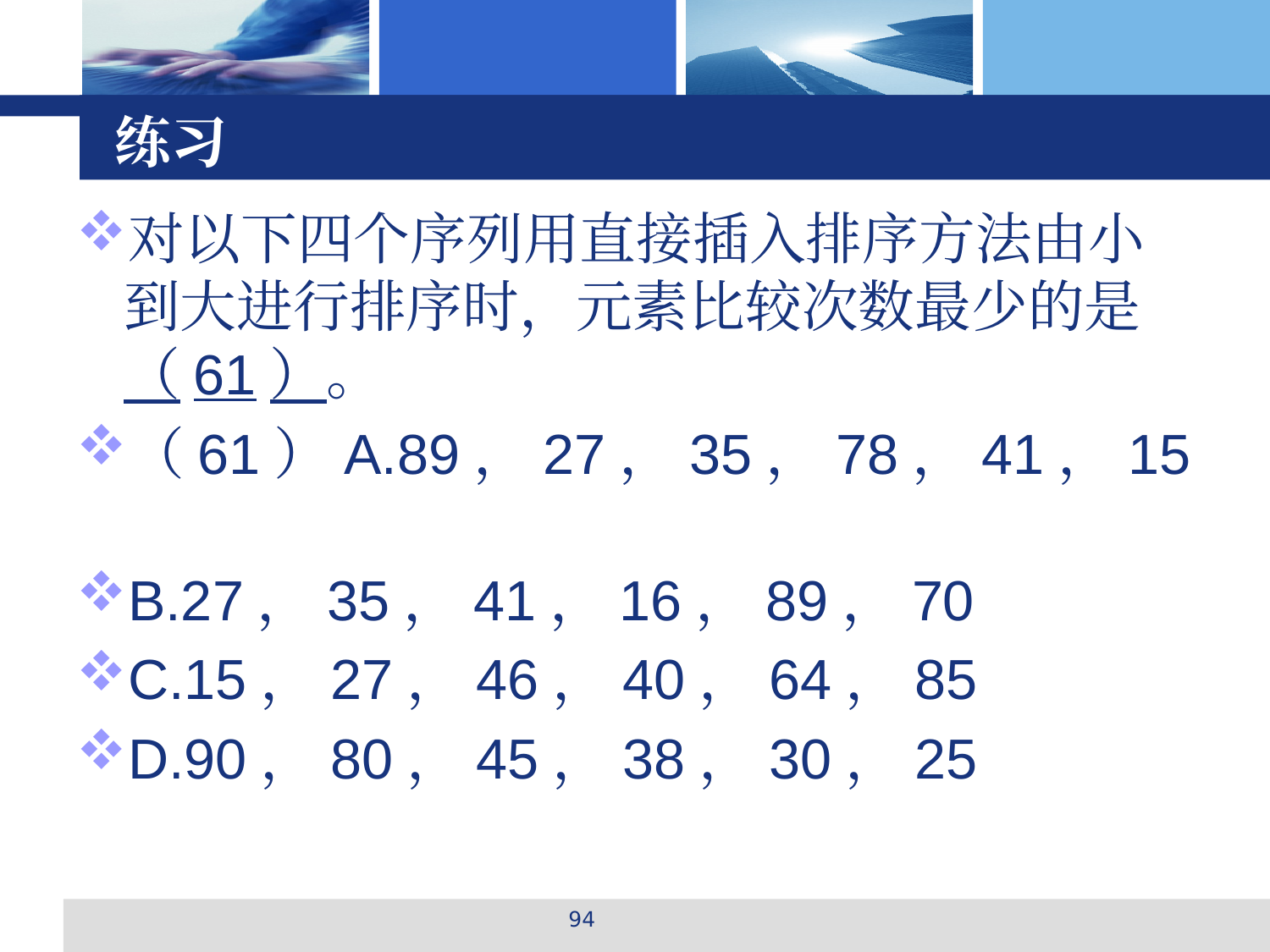

# 练习
对以下四个序列用直接插入排序方法由小到大进行排序时，元素比较次数最少的是 （61）。
（61）A.89，27，35，78，41，15
B.27，35，41，16，89，70
C.15，27，46，40，64，85
D.90，80，45，38，30，25

94